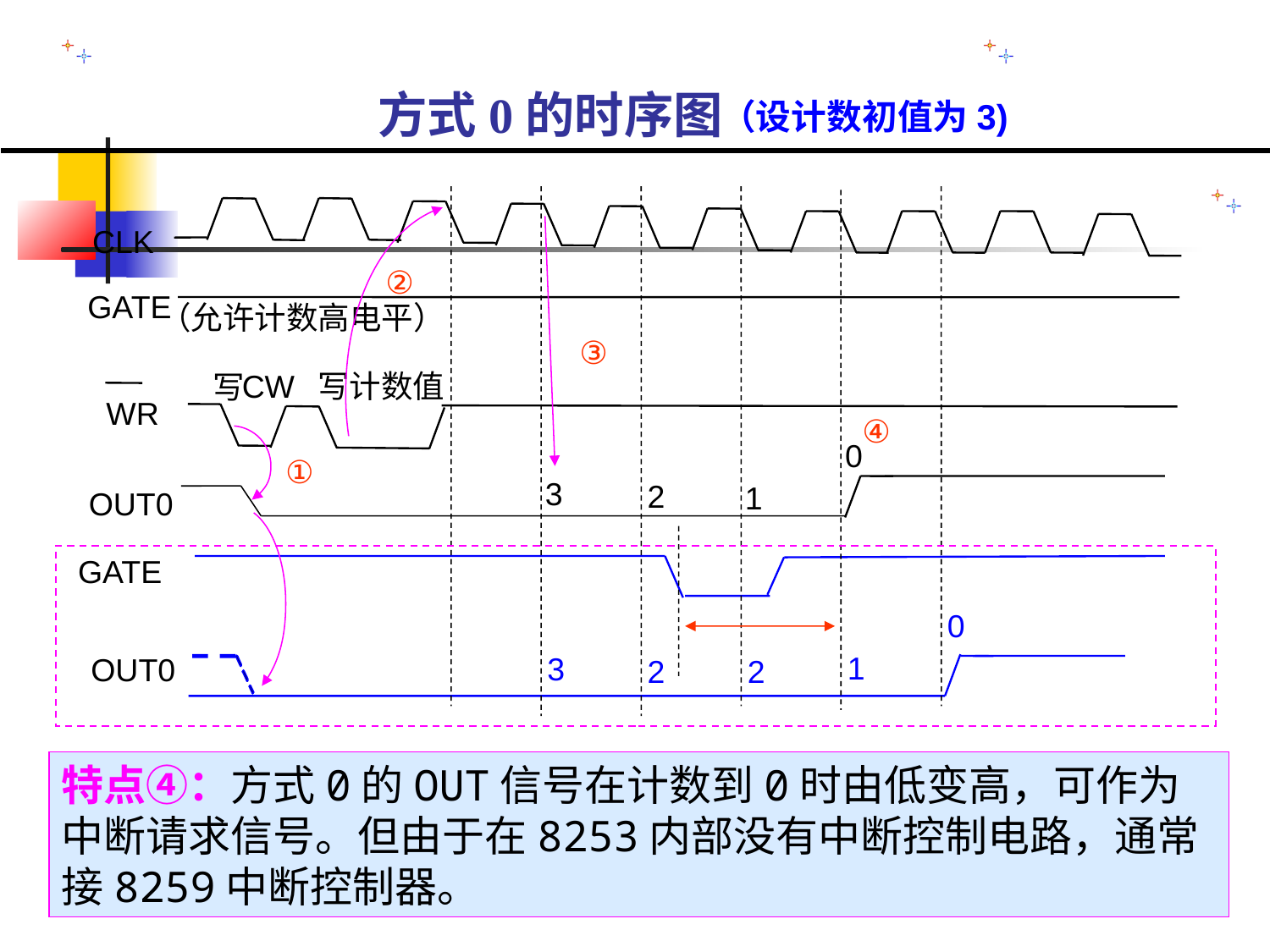

方式0的时序图
（设计数初值为3)

CLK

GATE
（允许计数高电平）

CW
写计数值
写

WR

②
③

④

0
①

3

2

1
OUT0

GATE

0

1
3
OUT0
2
2

特点④：方式0的OUT信号在计数到0时由低变高，可作为中断请求信号。但由于在8253内部没有中断控制电路，通常接8259中断控制器。